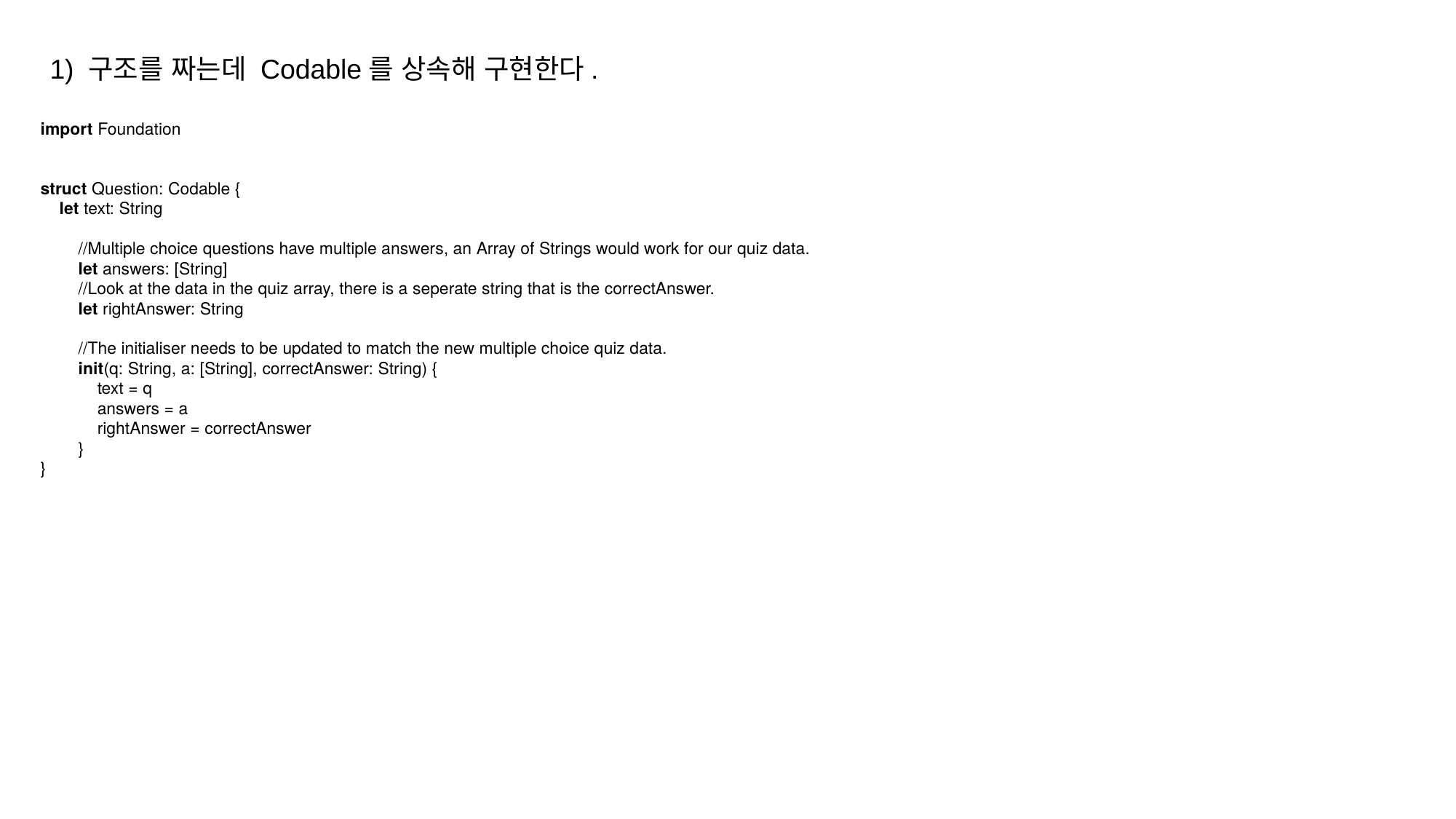

1) 구조를 짜는데 Codable를 상속해 구현한다.
import Foundation

struct Question: Codable {
    let text: String

        //Multiple choice questions have multiple answers, an Array of Strings would work for our quiz data.
        let answers: [String]
        //Look at the data in the quiz array, there is a seperate string that is the correctAnswer.
        let rightAnswer: String

        //The initialiser needs to be updated to match the new multiple choice quiz data.
        init(q: String, a: [String], correctAnswer: String) {
            text = q
            answers = a
            rightAnswer = correctAnswer
        }
}